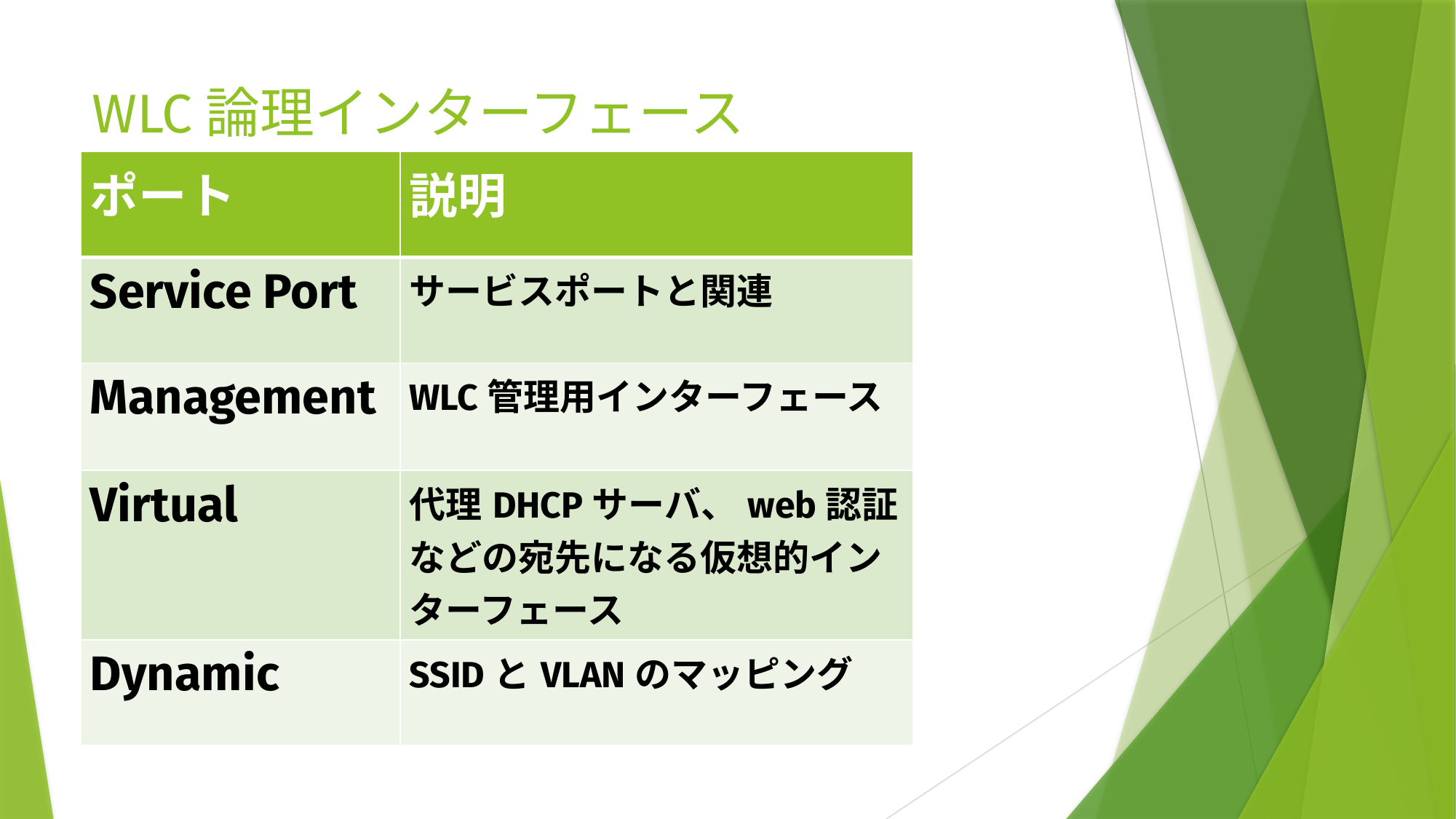

# WLC論理インターフェース
| ポート | 説明 |
| --- | --- |
| Service Port | サービスポートと関連 |
| Management | WLC管理用インターフェース |
| Virtual | 代理DHCPサーバ、web認証などの宛先になる仮想的インターフェース |
| Dynamic | SSIDとVLANのマッピング |